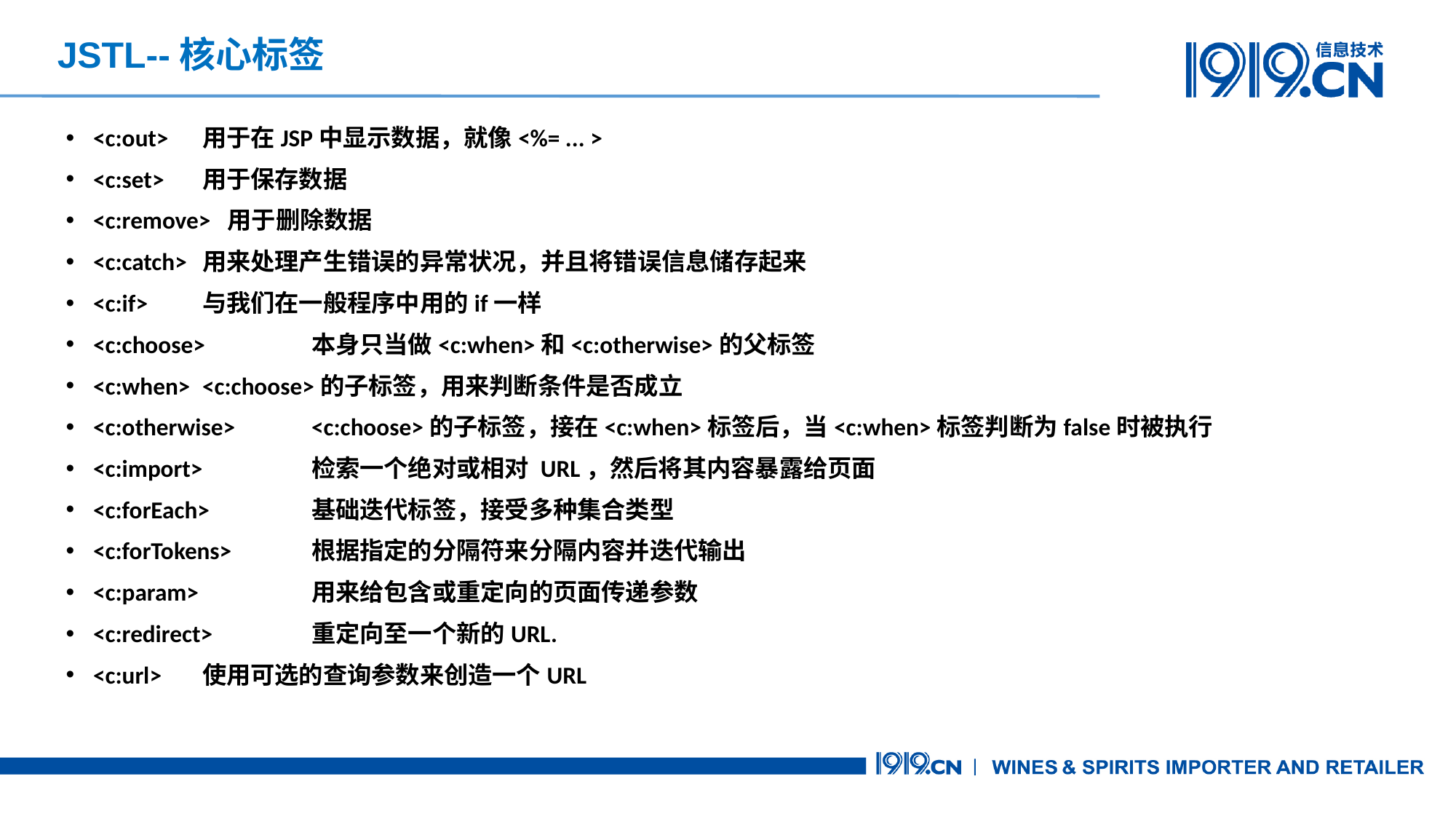

JSTL--核心标签
<c:out> 	用于在JSP中显示数据，就像<%= ... >
<c:set> 	用于保存数据
<c:remove>  用于删除数据
<c:catch> 	用来处理产生错误的异常状况，并且将错误信息储存起来
<c:if> 	与我们在一般程序中用的if一样
<c:choose> 	本身只当做<c:when>和<c:otherwise>的父标签
<c:when> 	<c:choose>的子标签，用来判断条件是否成立
<c:otherwise> 	<c:choose>的子标签，接在<c:when>标签后，当<c:when>标签判断为false时被执行
<c:import> 	检索一个绝对或相对 URL，然后将其内容暴露给页面
<c:forEach> 	基础迭代标签，接受多种集合类型
<c:forTokens> 	根据指定的分隔符来分隔内容并迭代输出
<c:param> 	用来给包含或重定向的页面传递参数
<c:redirect> 	重定向至一个新的URL.
<c:url> 	使用可选的查询参数来创造一个URL

26